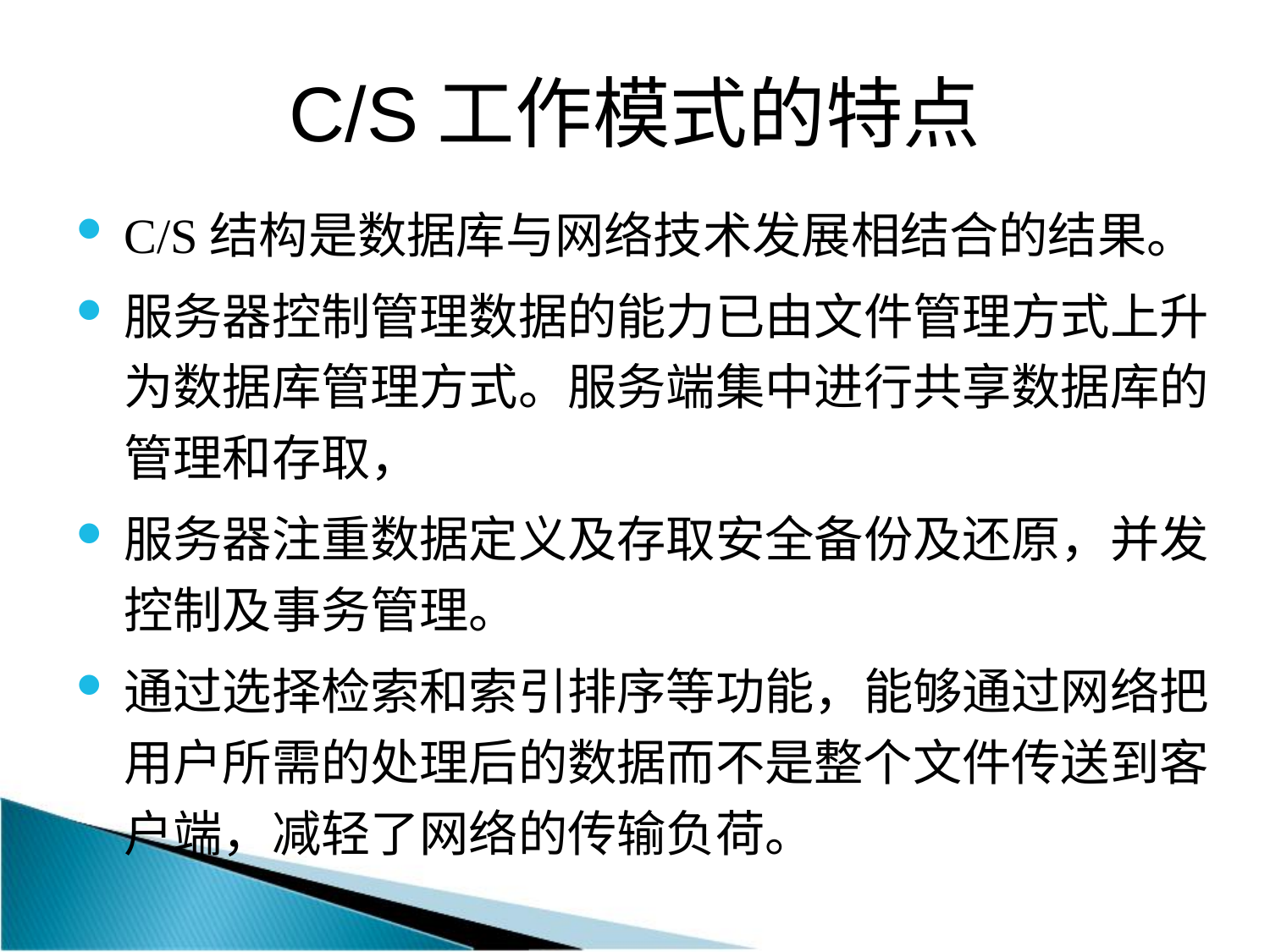

# C/S工作模式的特点
C/S结构是数据库与网络技术发展相结合的结果。
服务器控制管理数据的能力已由文件管理方式上升为数据库管理方式。服务端集中进行共享数据库的管理和存取，
服务器注重数据定义及存取安全备份及还原，并发控制及事务管理。
通过选择检索和索引排序等功能，能够通过网络把用户所需的处理后的数据而不是整个文件传送到客户端，减轻了网络的传输负荷。